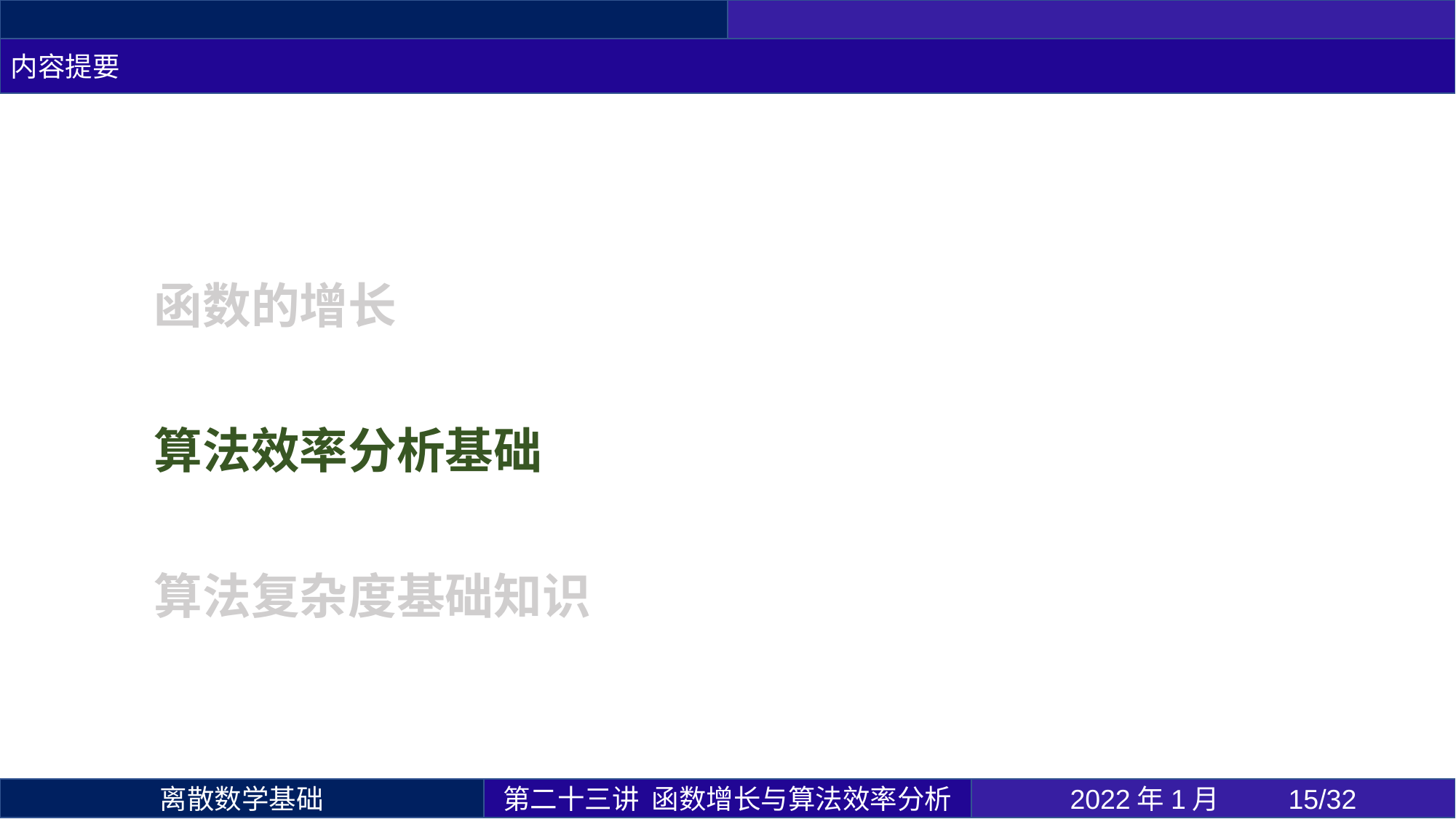

内容提要
函数的增长
算法效率分析基础
算法复杂度基础知识
第二十三讲  函数增长与算法效率分析
2022年1月 	15/32
离散数学基础